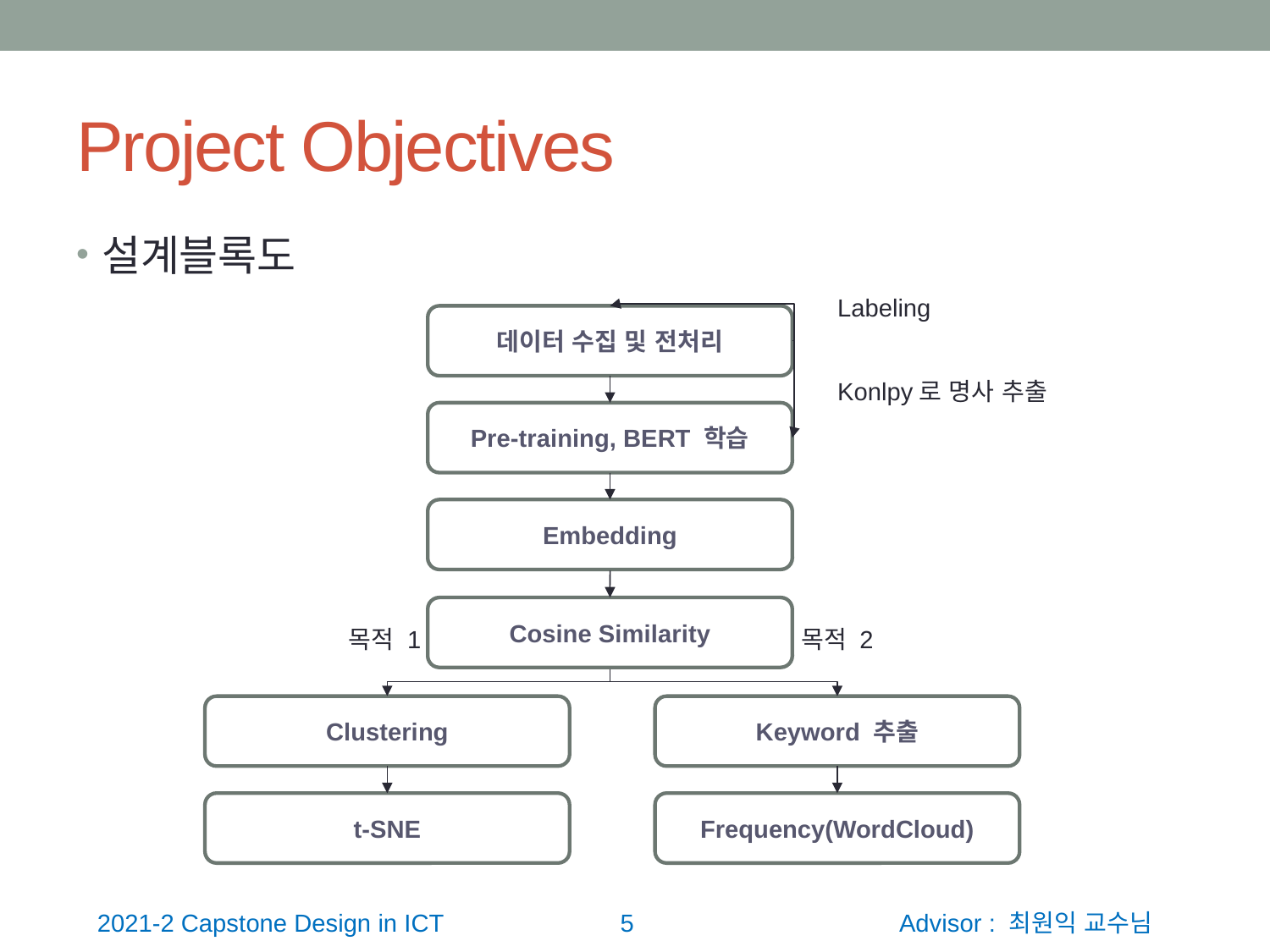

# Project Objectives
설계블록도
Labeling
데이터 수집 및 전처리
Konlpy로 명사 추출
Pre-training, BERT 학습
Embedding
Cosine Similarity
목적 2
목적 1
Clustering
Keyword 추출
t-SNE
Frequency(WordCloud)